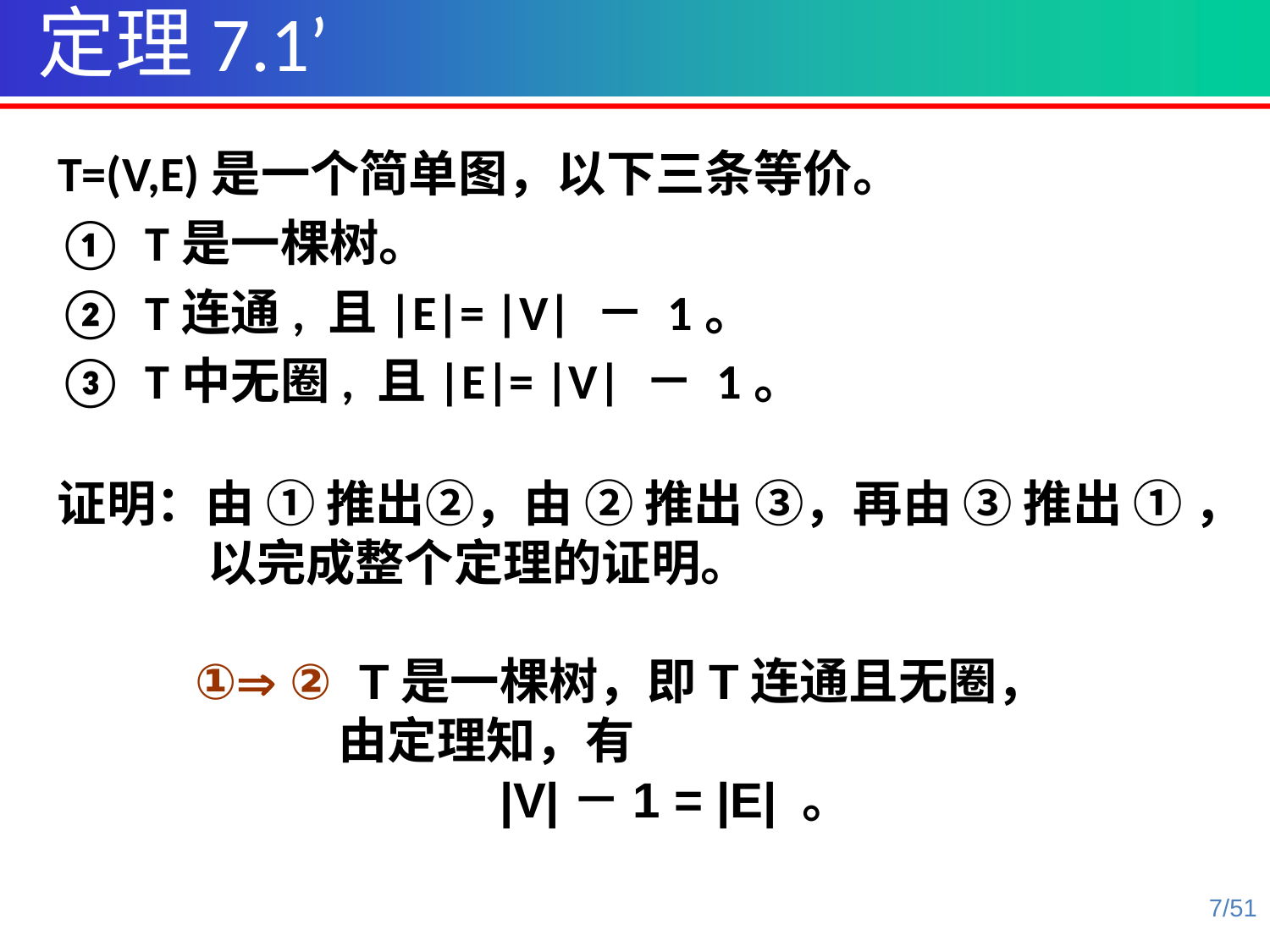

定理7.1’
T=(V,E)是一个简单图，以下三条等价。
①  T是一棵树。
②  T连通, 且|E|= |V| － 1。
③  T中无圈, 且|E|= |V| － 1。
证明：由 ① 推出②，由 ② 推出 ③，再由 ③ 推出 ① ，以完成整个定理的证明。

          ①⇒ ②  T是一棵树，即T连通且无圈，
                        由定理知，有
		            |V|－1 = |E| 。
7/51